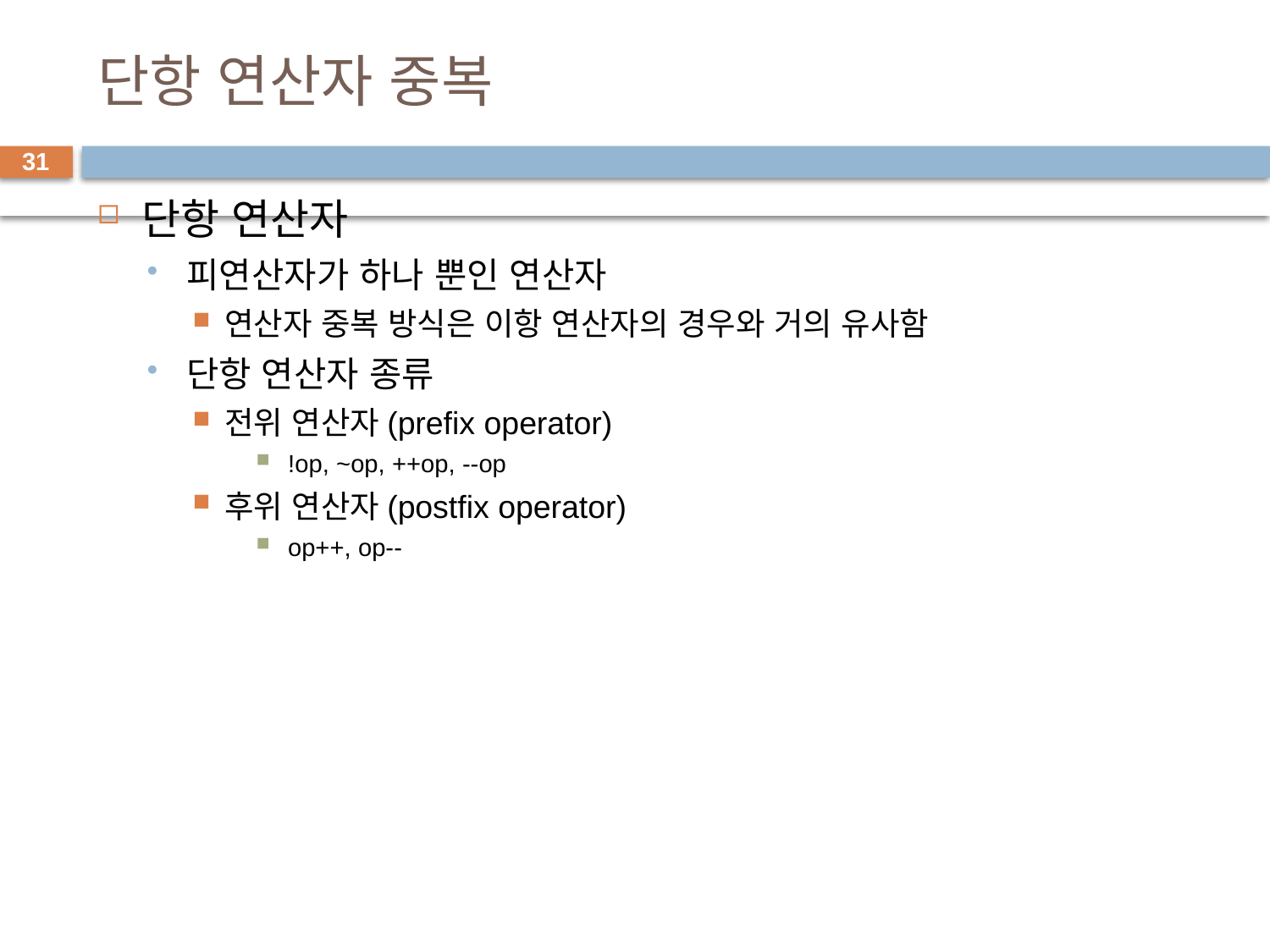

# 단항 연산자 중복
31
단항 연산자
피연산자가 하나 뿐인 연산자
연산자 중복 방식은 이항 연산자의 경우와 거의 유사함
단항 연산자 종류
전위 연산자(prefix operator)
!op, ~op, ++op, --op
후위 연산자(postfix operator)
op++, op--